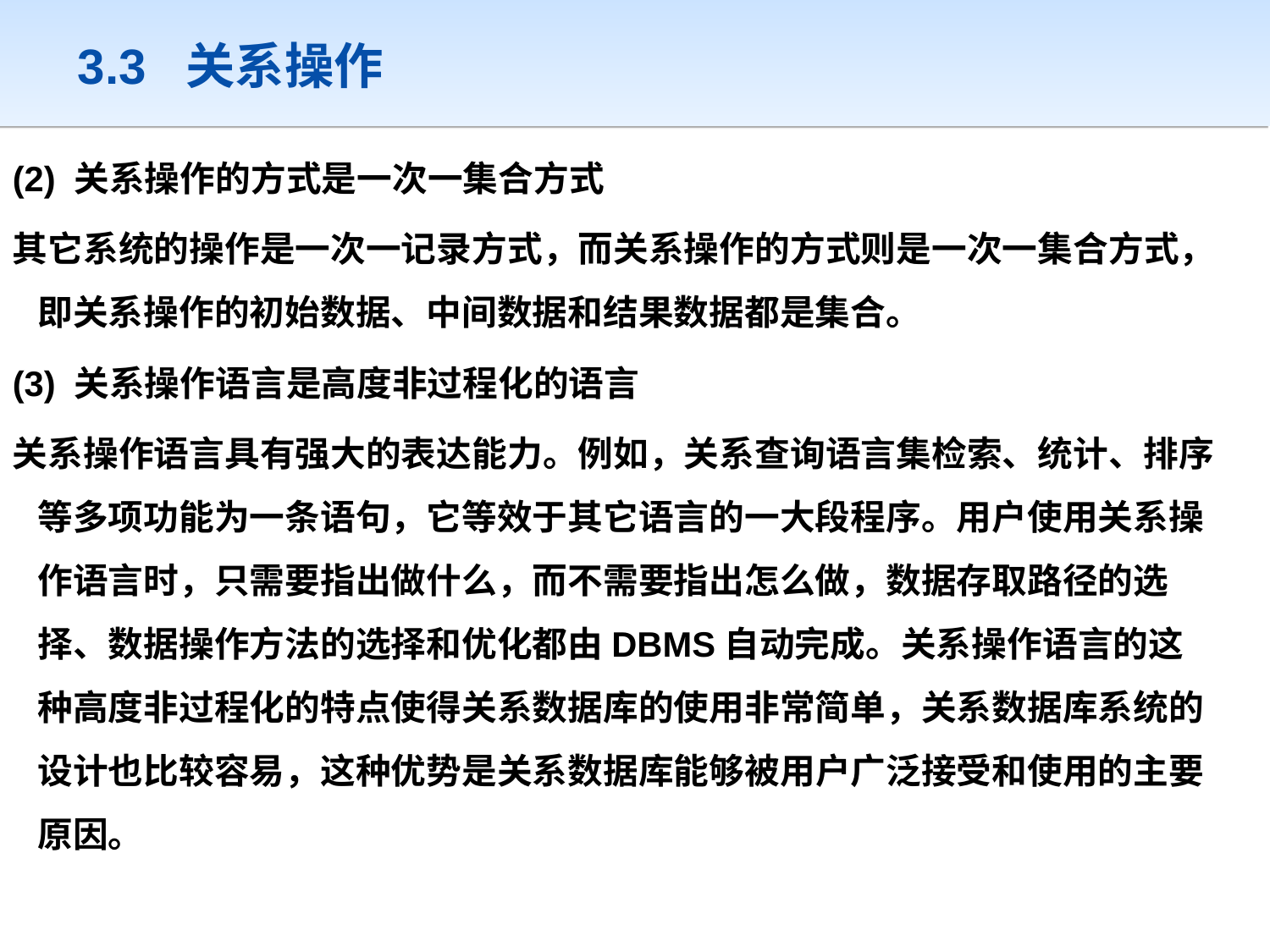

# 3.3  关系操作
(2) 关系操作的方式是一次一集合方式
其它系统的操作是一次一记录方式，而关系操作的方式则是一次一集合方式，即关系操作的初始数据、中间数据和结果数据都是集合。
(3) 关系操作语言是高度非过程化的语言
关系操作语言具有强大的表达能力。例如，关系查询语言集检索、统计、排序等多项功能为一条语句，它等效于其它语言的一大段程序。用户使用关系操作语言时，只需要指出做什么，而不需要指出怎么做，数据存取路径的选择、数据操作方法的选择和优化都由DBMS自动完成。关系操作语言的这种高度非过程化的特点使得关系数据库的使用非常简单，关系数据库系统的设计也比较容易，这种优势是关系数据库能够被用户广泛接受和使用的主要原因。